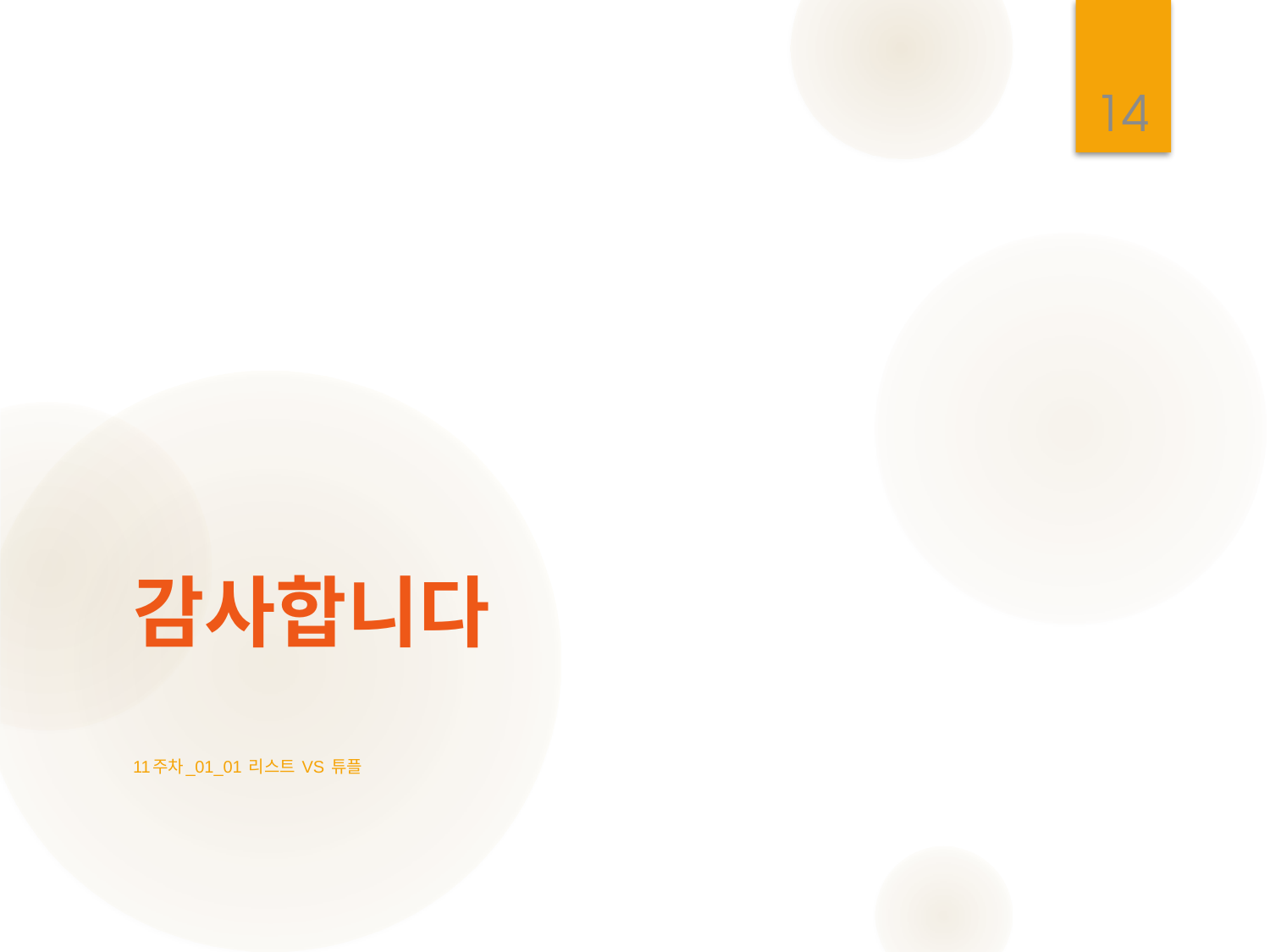

14
# 감사합니다

11주차_01_01 리스트 vs 튜플